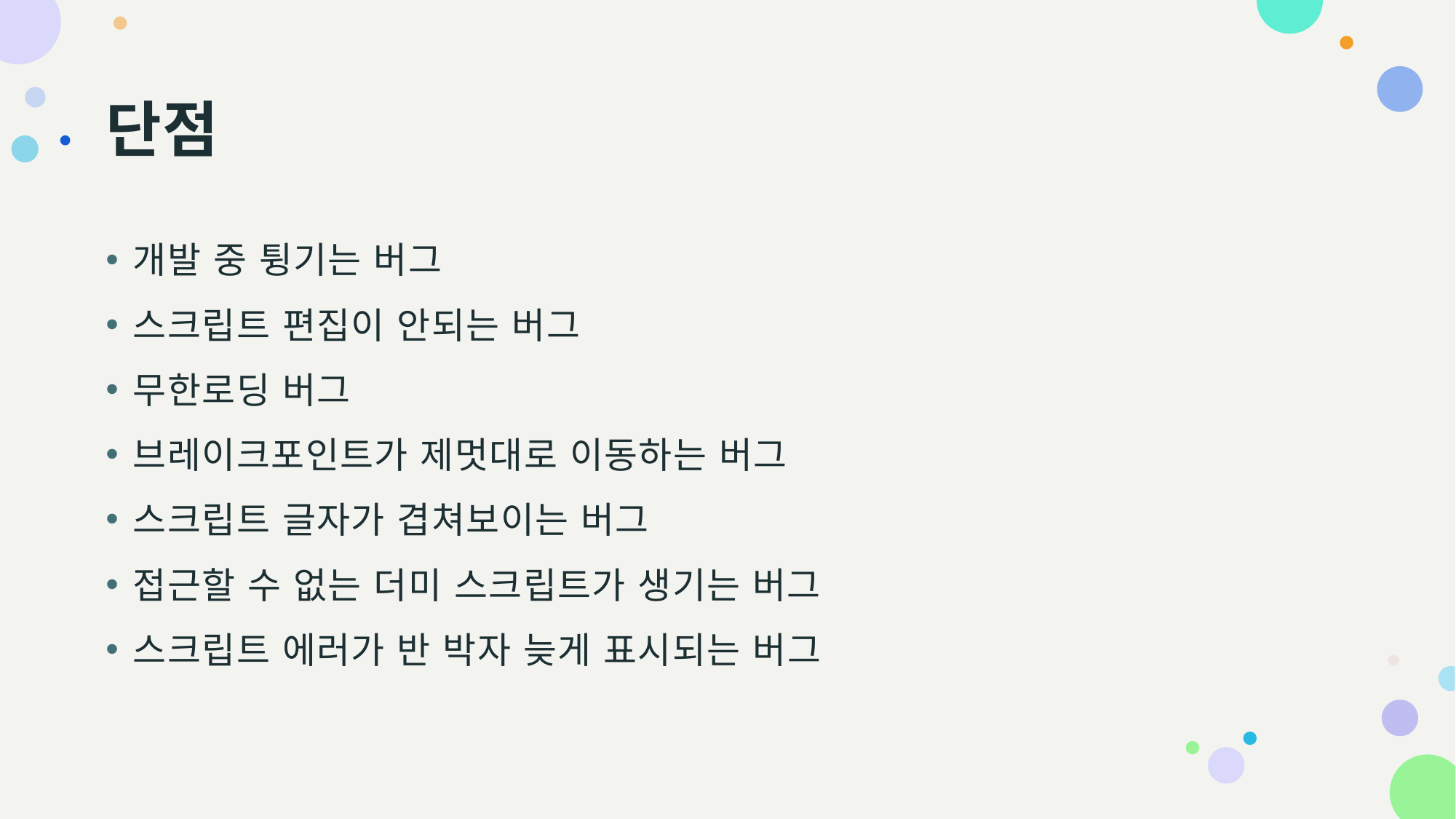

# 단점
개발 중 튕기는 버그
스크립트 편집이 안되는 버그
무한로딩 버그
브레이크포인트가 제멋대로 이동하는 버그
스크립트 글자가 겹쳐보이는 버그
접근할 수 없는 더미 스크립트가 생기는 버그
스크립트 에러가 반 박자 늦게 표시되는 버그